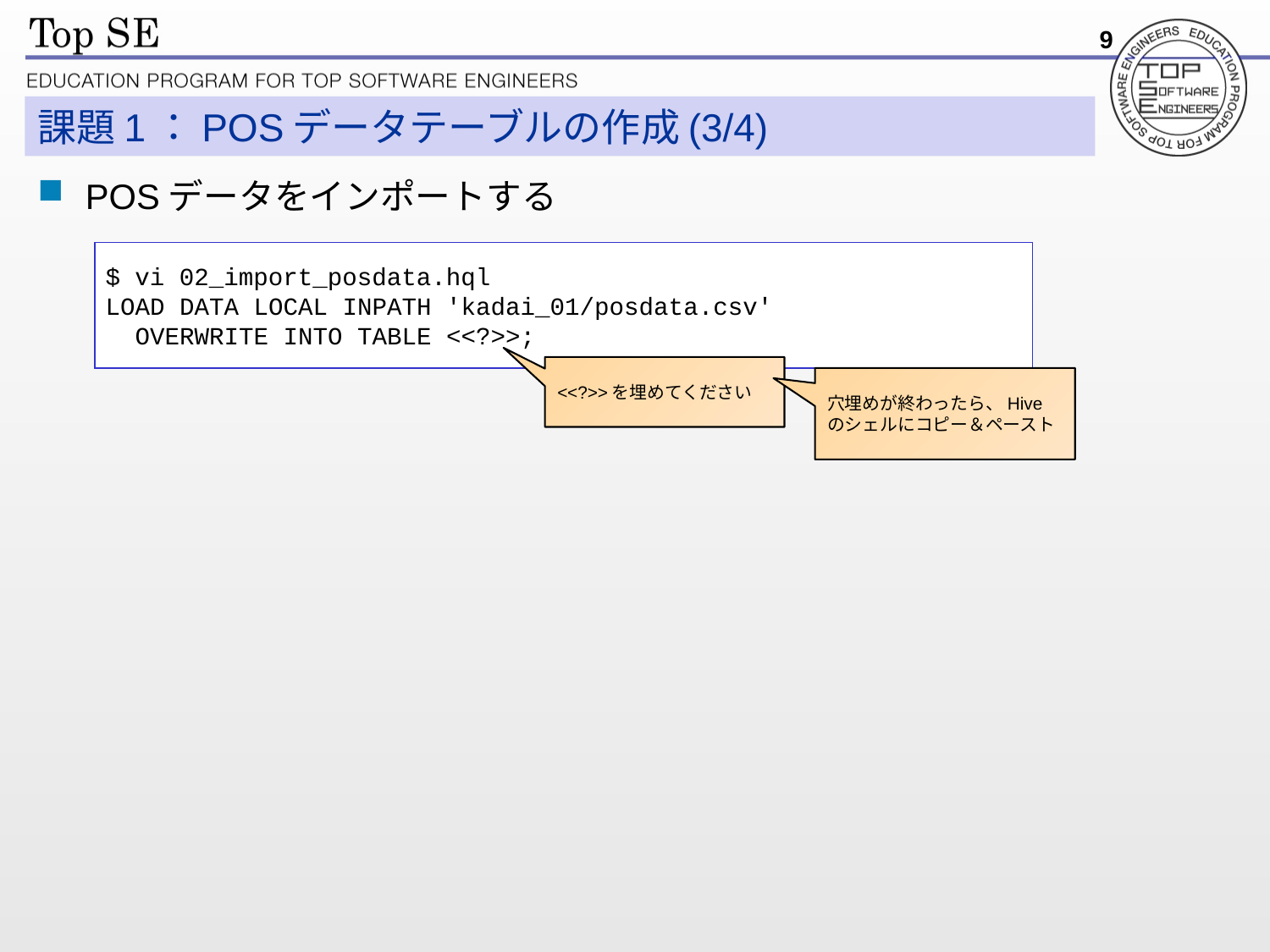

9
# 課題1：POSデータテーブルの作成(3/4)
POSデータをインポートする

$ vi 02_import_posdata.hql
LOAD DATA LOCAL INPATH 'kadai_01/posdata.csv'
  OVERWRITE INTO TABLE <<?>>;
<<?>>を埋めてください
穴埋めが終わったら、Hiveのシェルにコピー＆ペースト